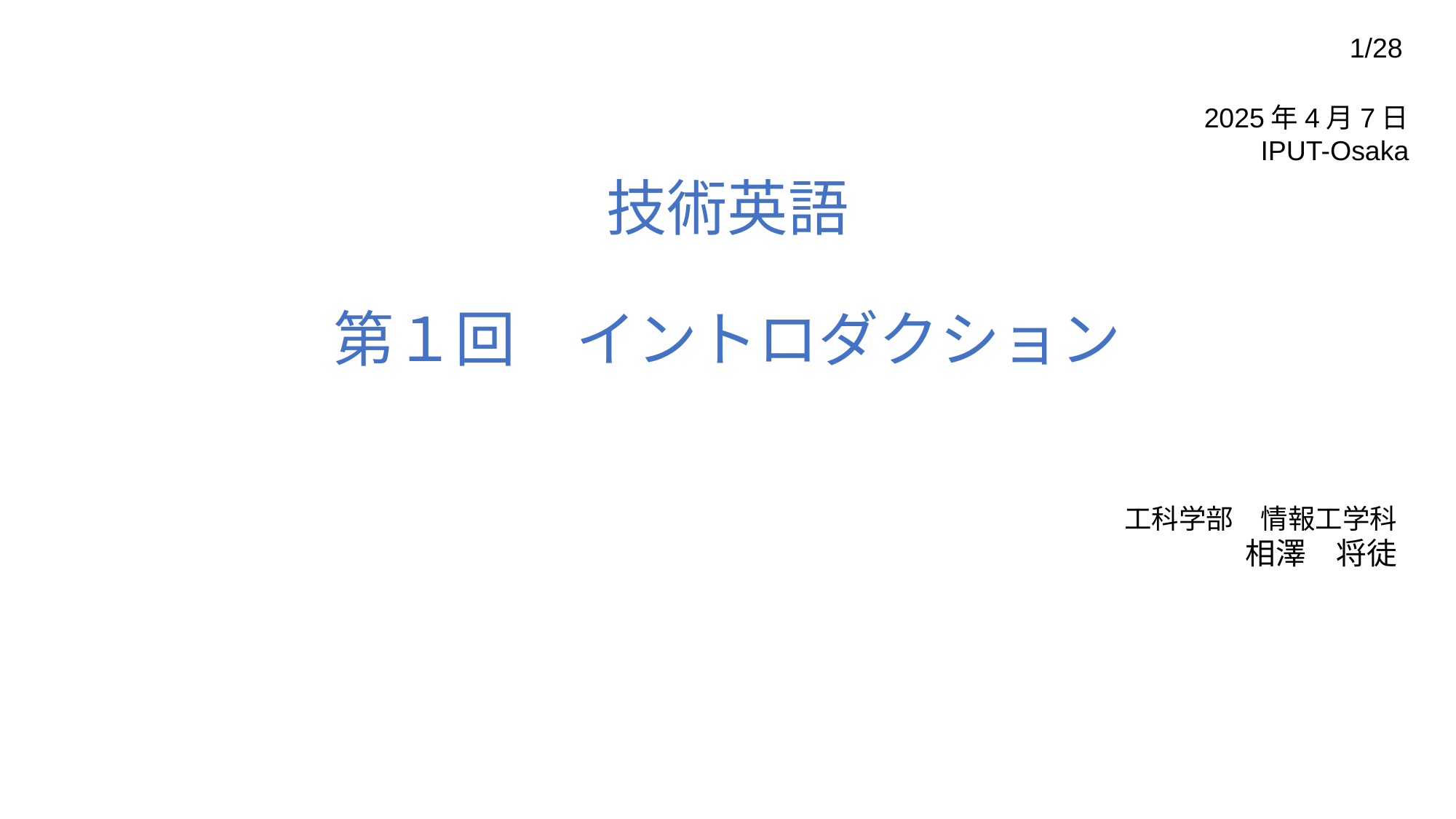

1/28
2025年4月7日
IPUT-Osaka
# 技術英語 第１回　イントロダクション
工科学部　情報工学科
相澤　将徒